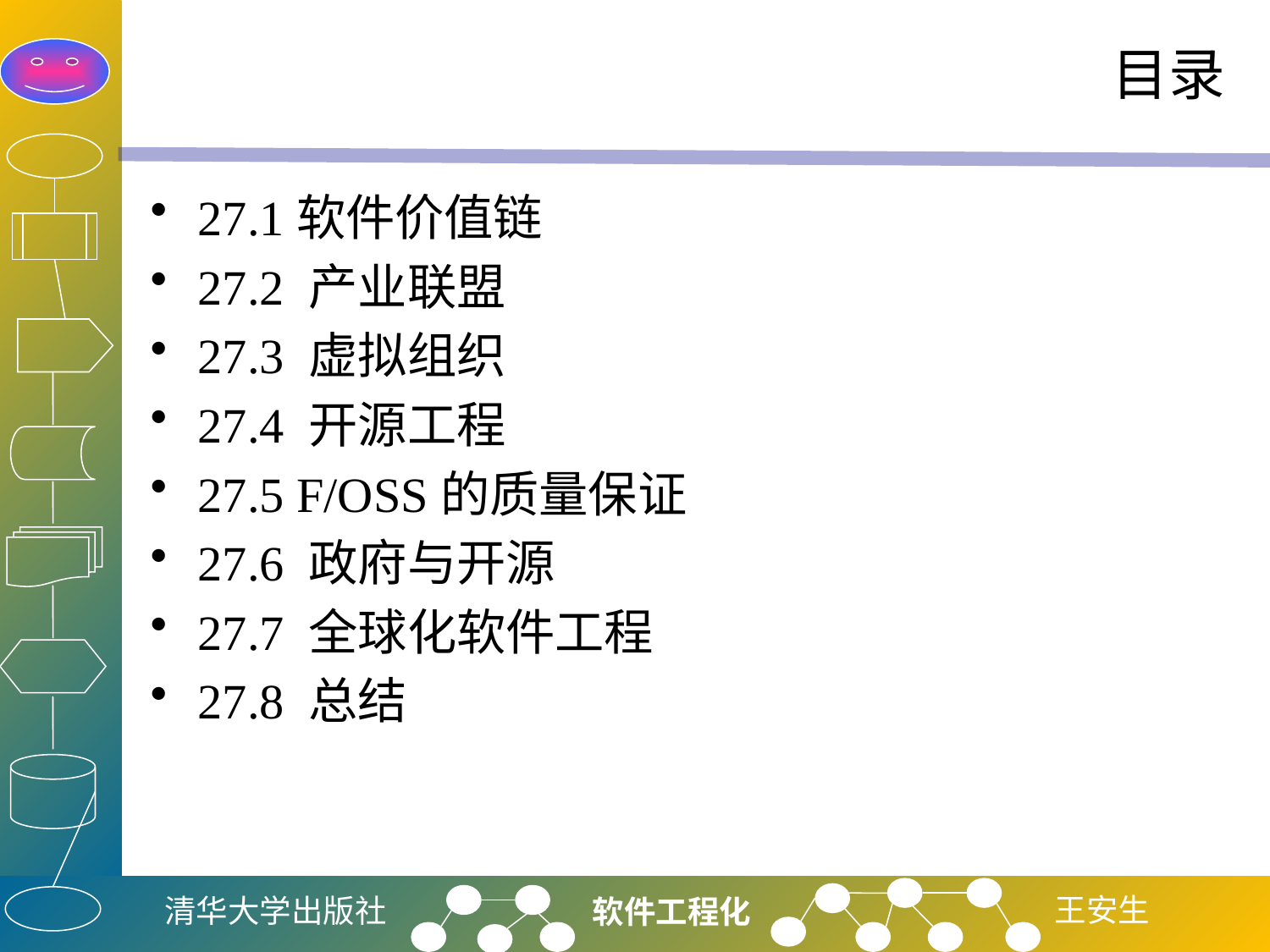

# 目录
27.1软件价值链
27.2 产业联盟
27.3 虚拟组织
27.4 开源工程
27.5 F/OSS的质量保证
27.6 政府与开源
27.7 全球化软件工程
27.8 总结